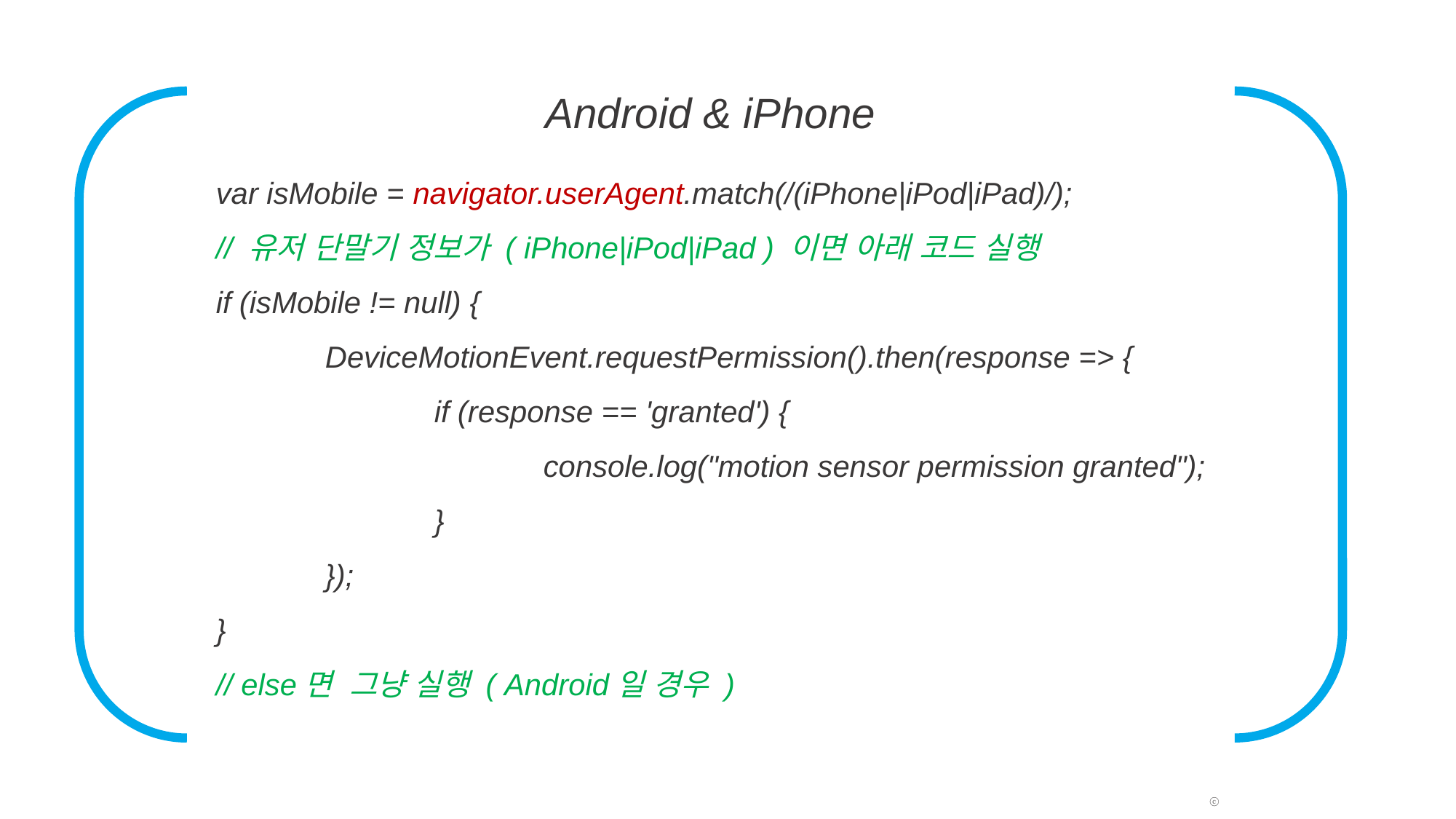

Android & iPhone

var isMobile = navigator.userAgent.match(/(iPhone|iPod|iPad)/);
// 유저 단말기 정보가 ( iPhone|iPod|iPad ) 이면 아래 코드 실행
if (isMobile != null) {
	DeviceMotionEvent.requestPermission().then(response => {
		if (response == 'granted') {
			console.log("motion sensor permission granted");
		}
	});
}
// else면  그냥 실행 ( Android일 경우 )